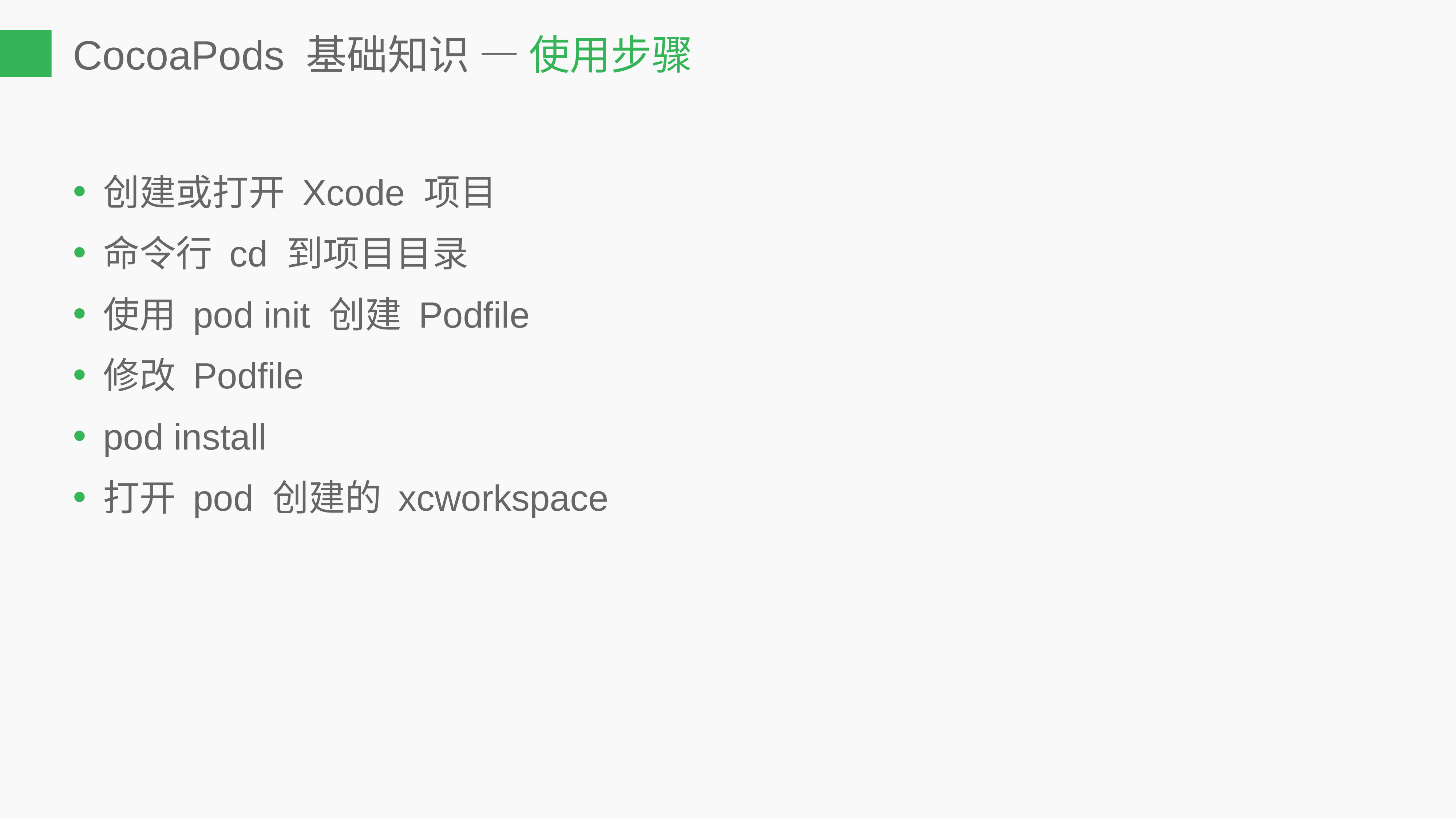

# CocoaPods 基础知识 — 使用步骤
创建或打开 Xcode 项目
命令行 cd 到项目目录
使用 pod init 创建 Podfile
修改 Podfile
pod install
打开 pod 创建的 xcworkspace